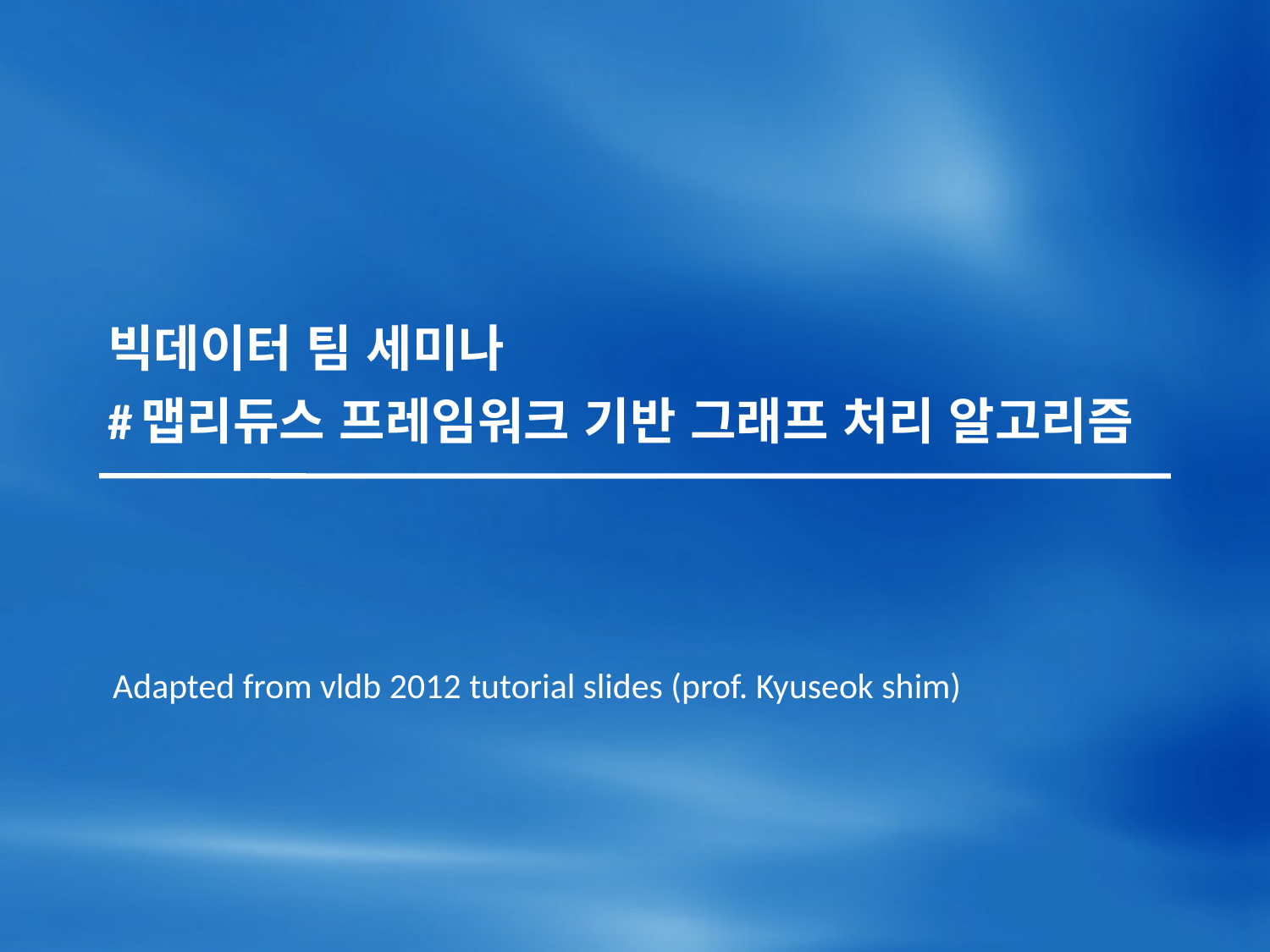

# 빅데이터 팀 세미나 #맵리듀스 프레임워크 기반 그래프 처리 알고리즘

Adapted from vldb 2012 tutorial slides (prof. Kyuseok shim)